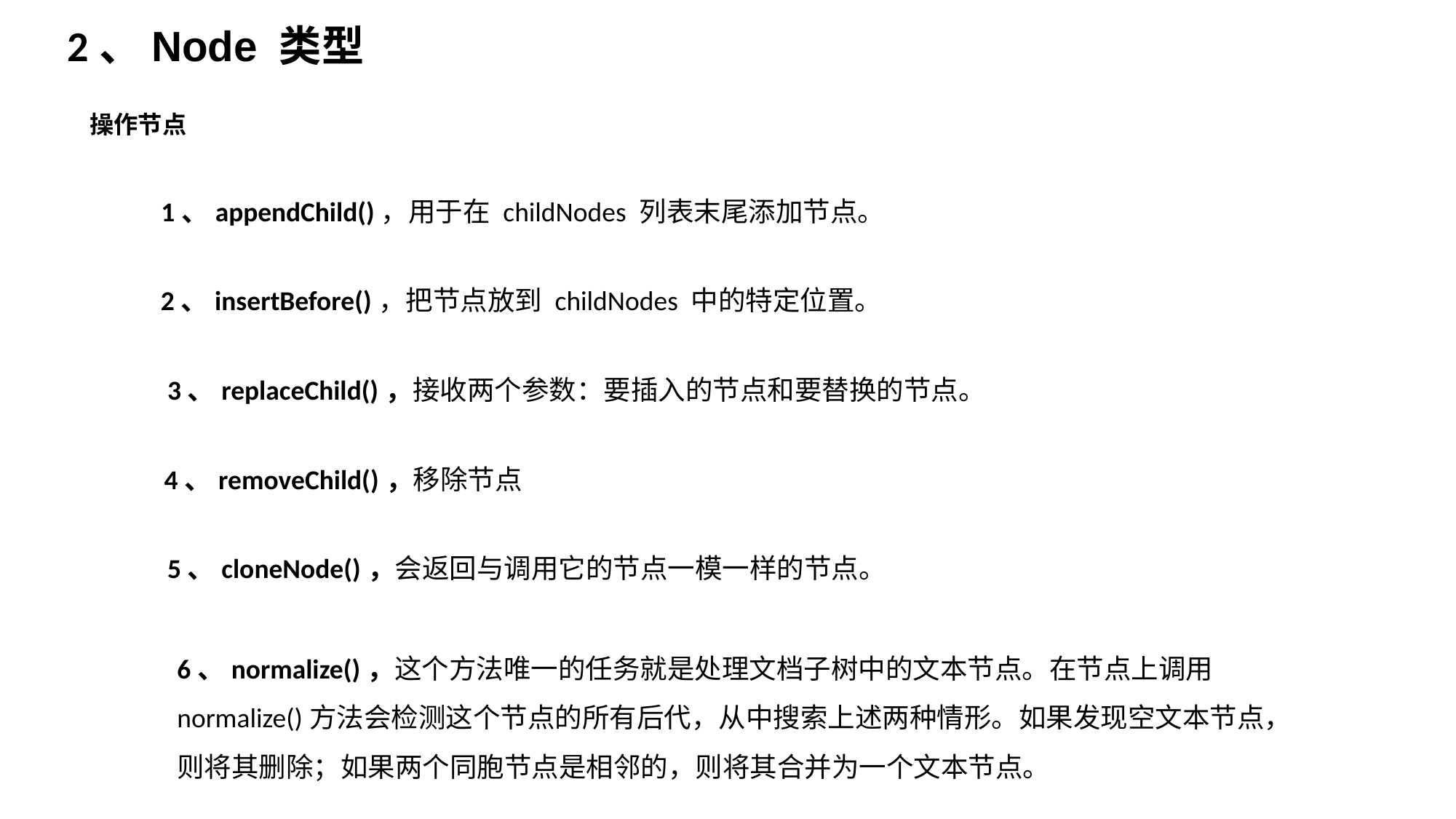

2、Node 类型
操作节点
1、appendChild()，用于在 childNodes 列表末尾添加节点。
2、insertBefore()，把节点放到 childNodes 中的特定位置。
3、replaceChild()，接收两个参数：要插入的节点和要替换的节点。
4、removeChild()，移除节点
5、cloneNode()，会返回与调用它的节点一模一样的节点。
6、normalize()，这个方法唯一的任务就是处理文档子树中的文本节点。在节点上调用 normalize()方法会检测这个节点的所有后代，从中搜索上述两种情形。如果发现空文本节点，则将其删除；如果两个同胞节点是相邻的，则将其合并为一个文本节点。